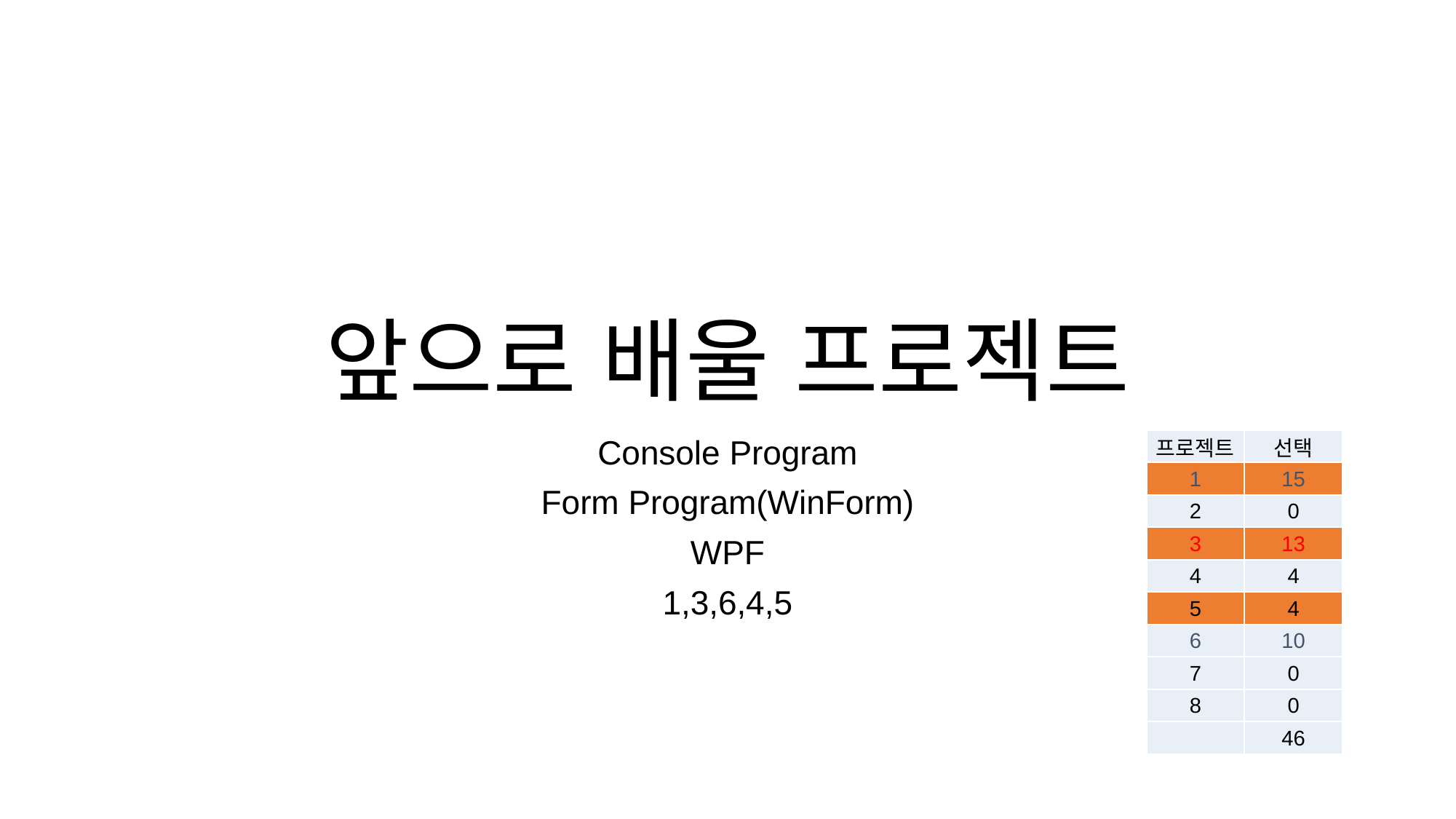

# 앞으로 배울 프로젝트
Console Program
Form Program(WinForm)
WPF
1,3,6,4,5
| 프로젝트 | 선택 |
| --- | --- |
| 1 | 15 |
| 2 | 0 |
| 3 | 13 |
| 4 | 4 |
| 5 | 4 |
| 6 | 10 |
| 7 | 0 |
| 8 | 0 |
|  | 46 |